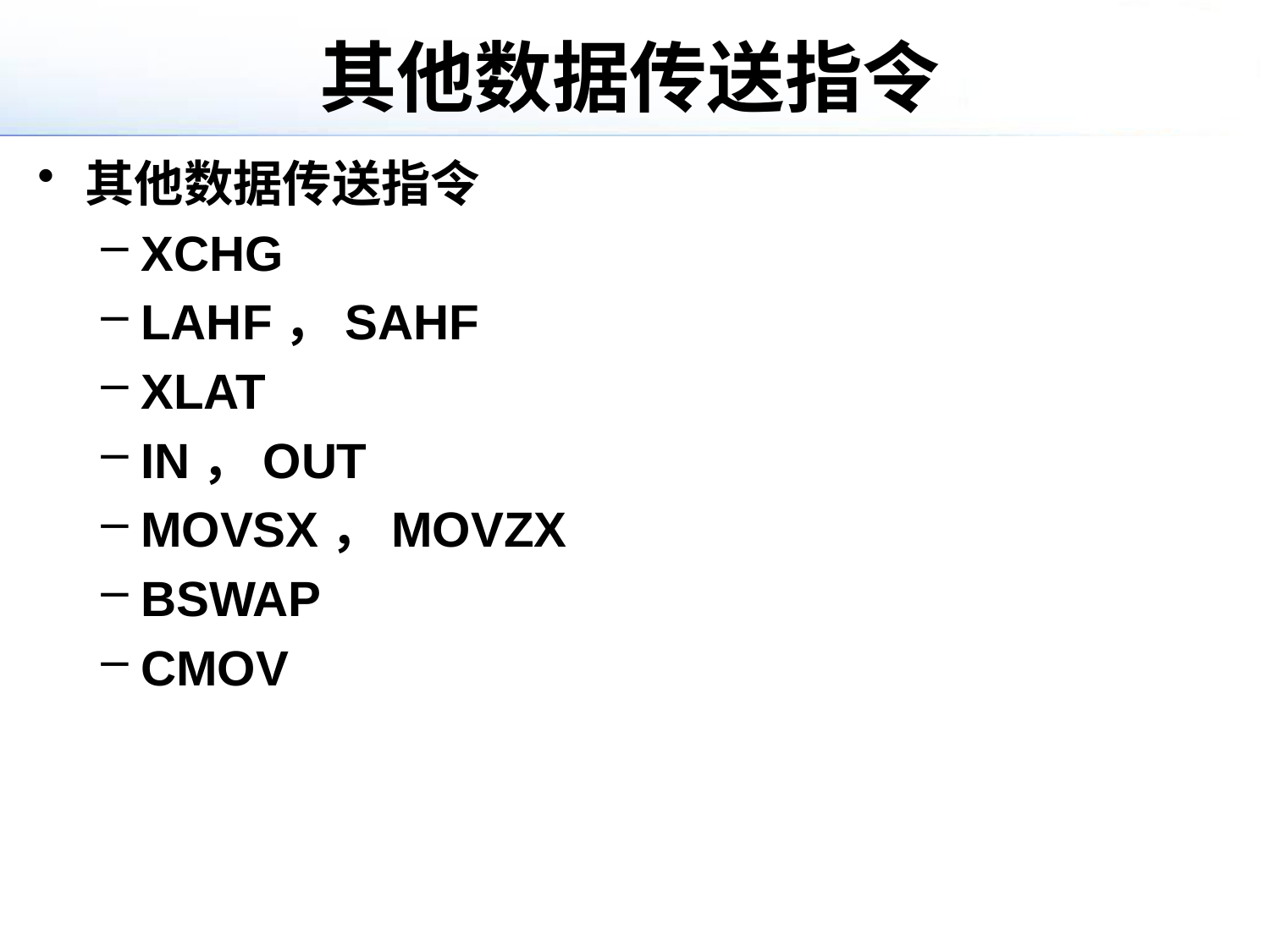

# 其他数据传送指令
其他数据传送指令
XCHG
LAHF，SAHF
XLAT
IN，OUT
MOVSX，MOVZX
BSWAP
CMOV